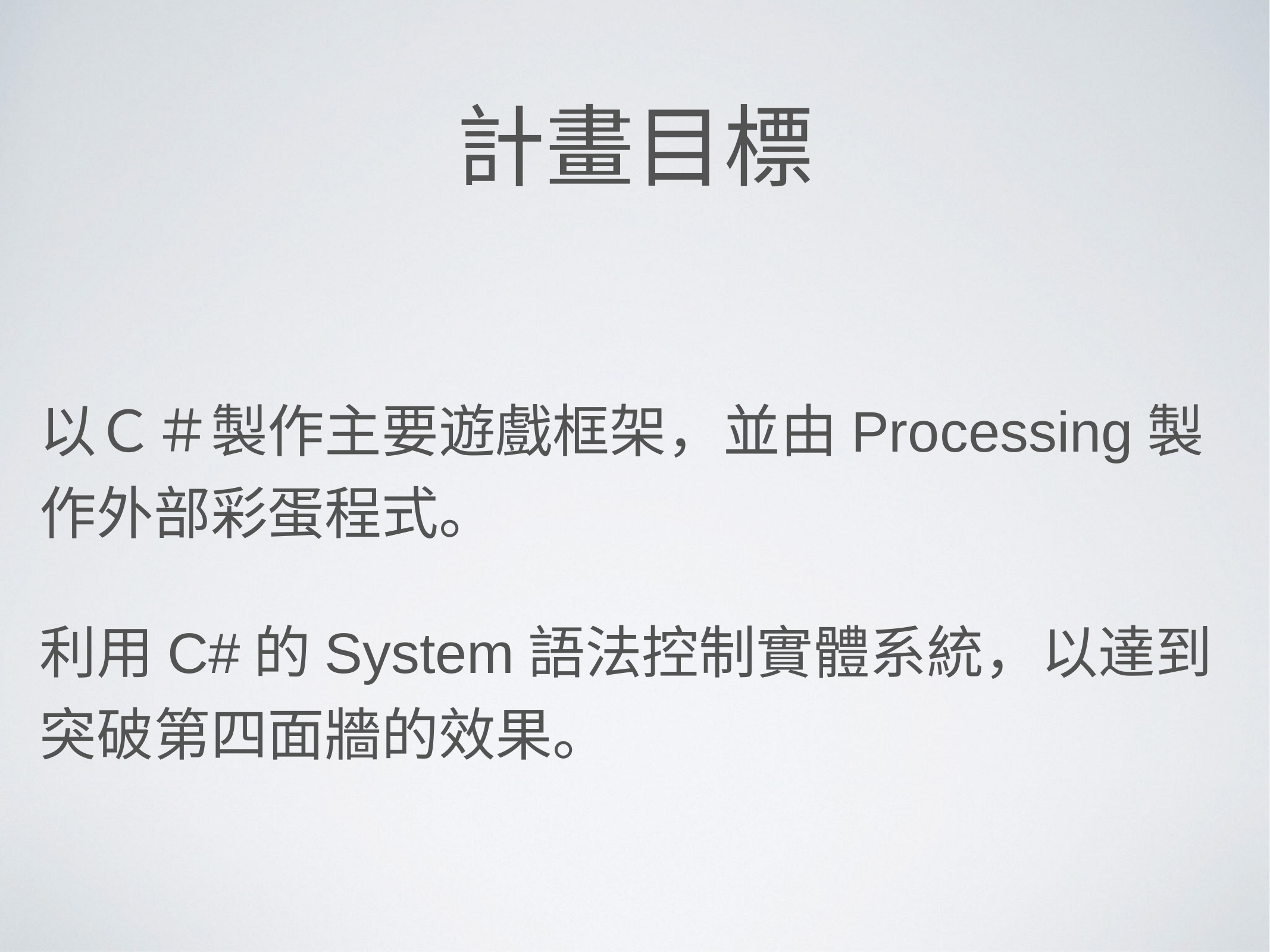

# 計畫目標
以Ｃ＃製作主要遊戲框架，並由Processing製作外部彩蛋程式。
利用C#的System語法控制實體系統，以達到突破第四面牆的效果。